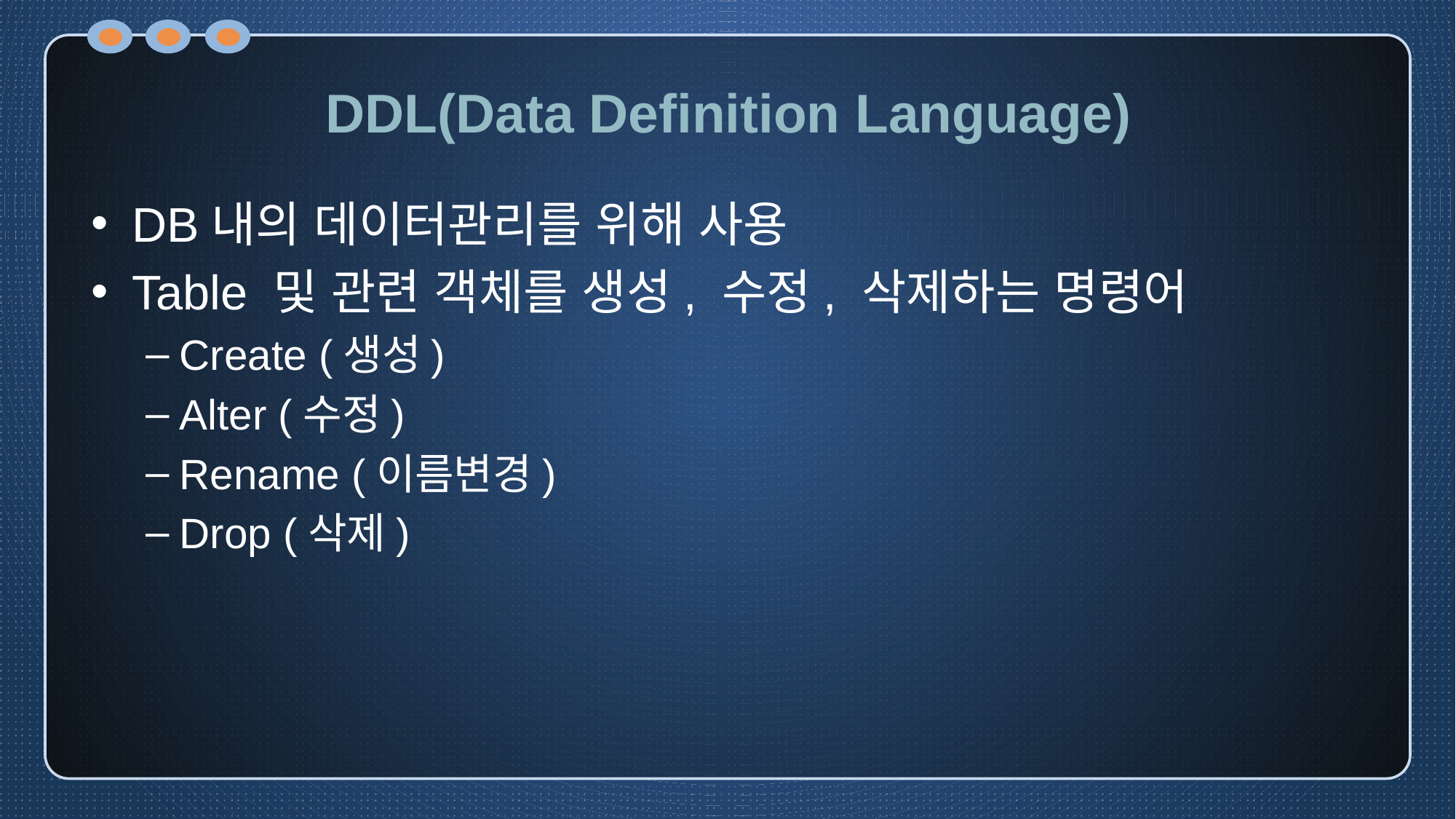

# DDL(Data Definition Language)
DB내의 데이터관리를 위해 사용
Table 및 관련 객체를 생성, 수정, 삭제하는 명령어
Create (생성)
Alter (수정)
Rename (이름변경)
Drop (삭제)